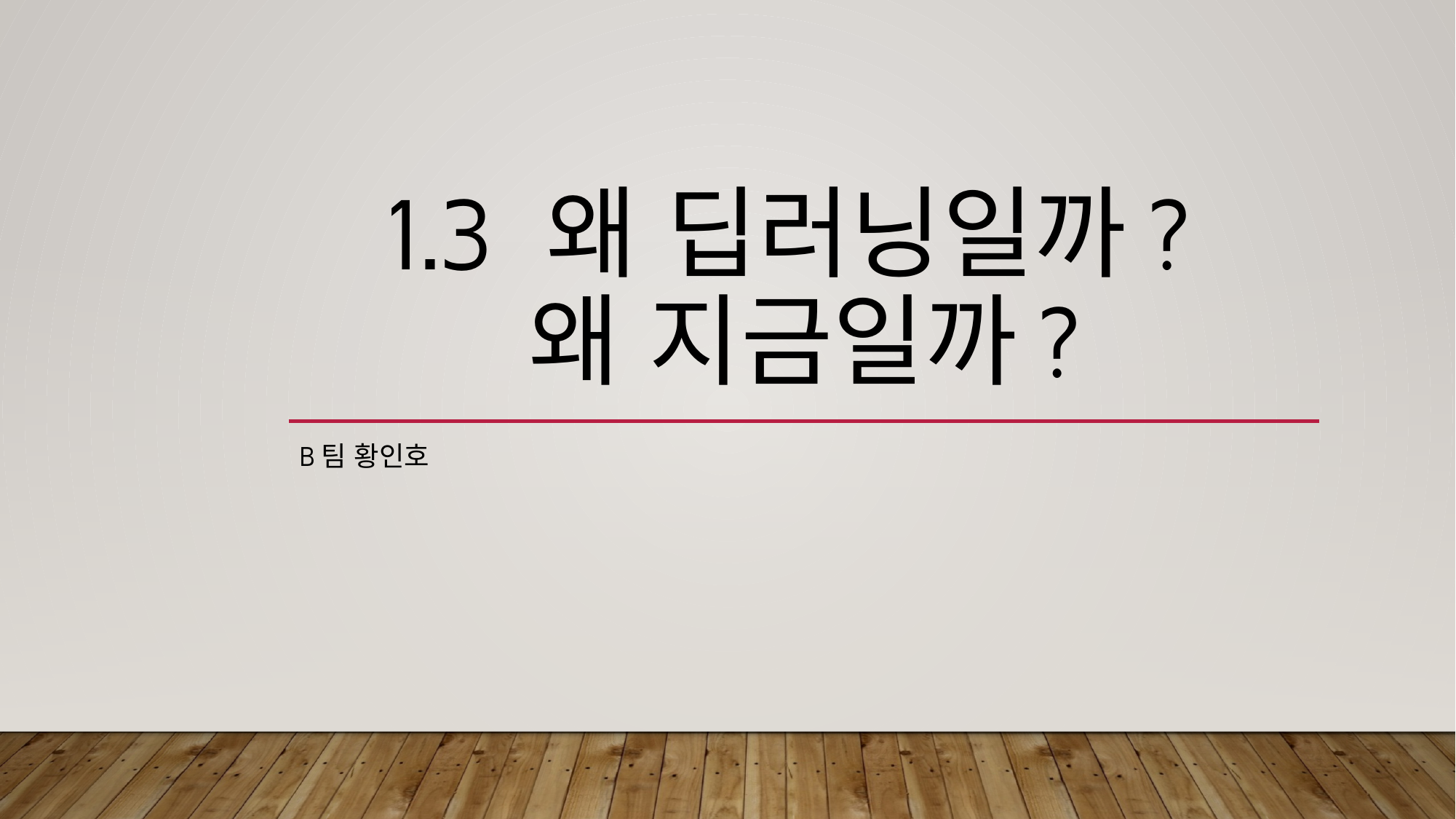

# 1.3 왜 딥러닝일까? 왜 지금일까?
B팀 황인호